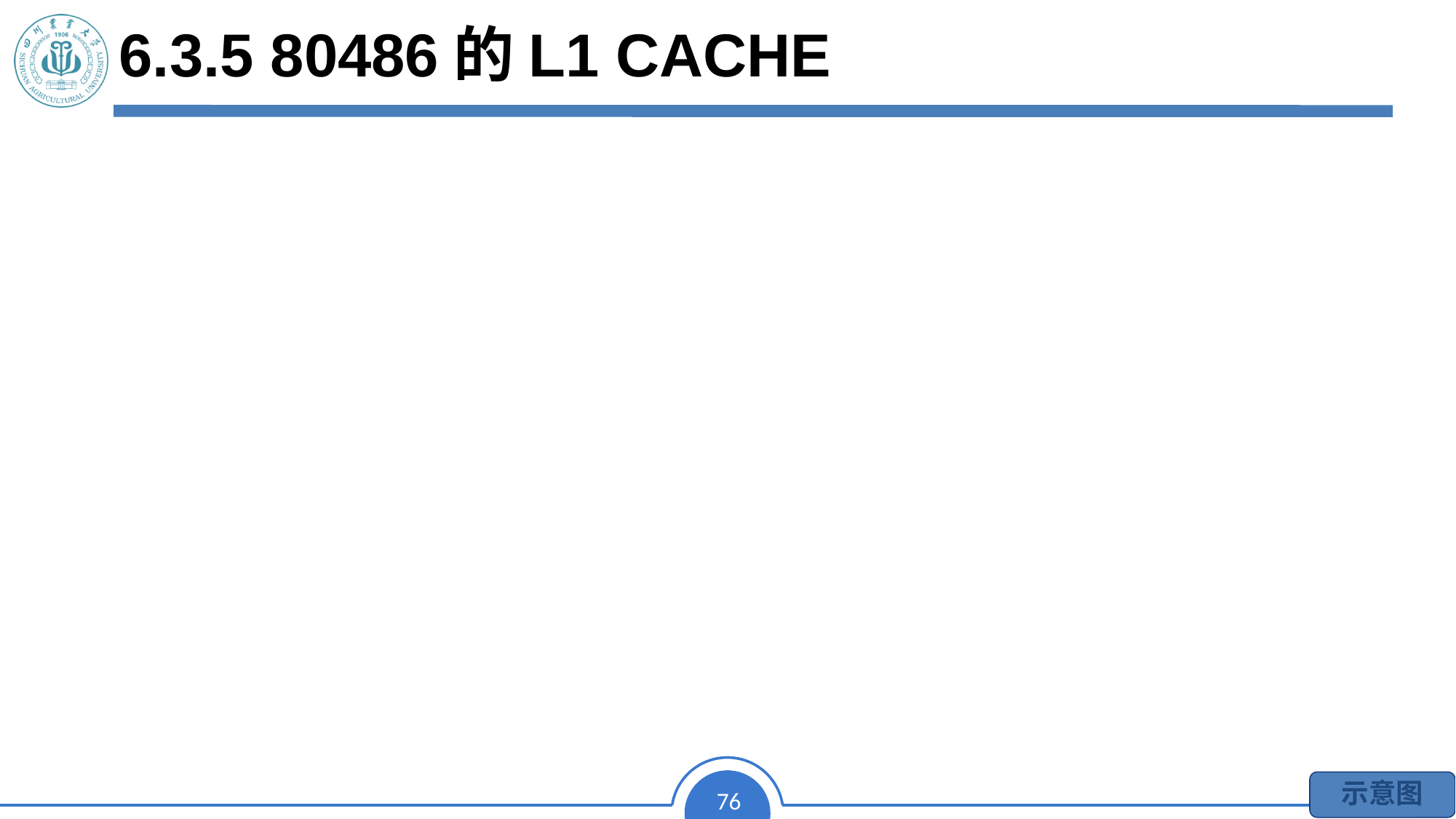

# 6.3.5 80486的L1 Cache
指令和数据共用的4路组合相关Cache结构
8KB容量分成128组，每组有4路，每组每路为一行，每行为16个字节（128位）
每行对应21位标签，一个有效位
每组中4路对应3位LRU位，用于实现伪LRU替换算法
采用4级缓冲直写策略，允许6个连续的写操作而无等待
写缺失时，采用不写分配法，只将数据写入主存，不进行Cache的回填
示意图